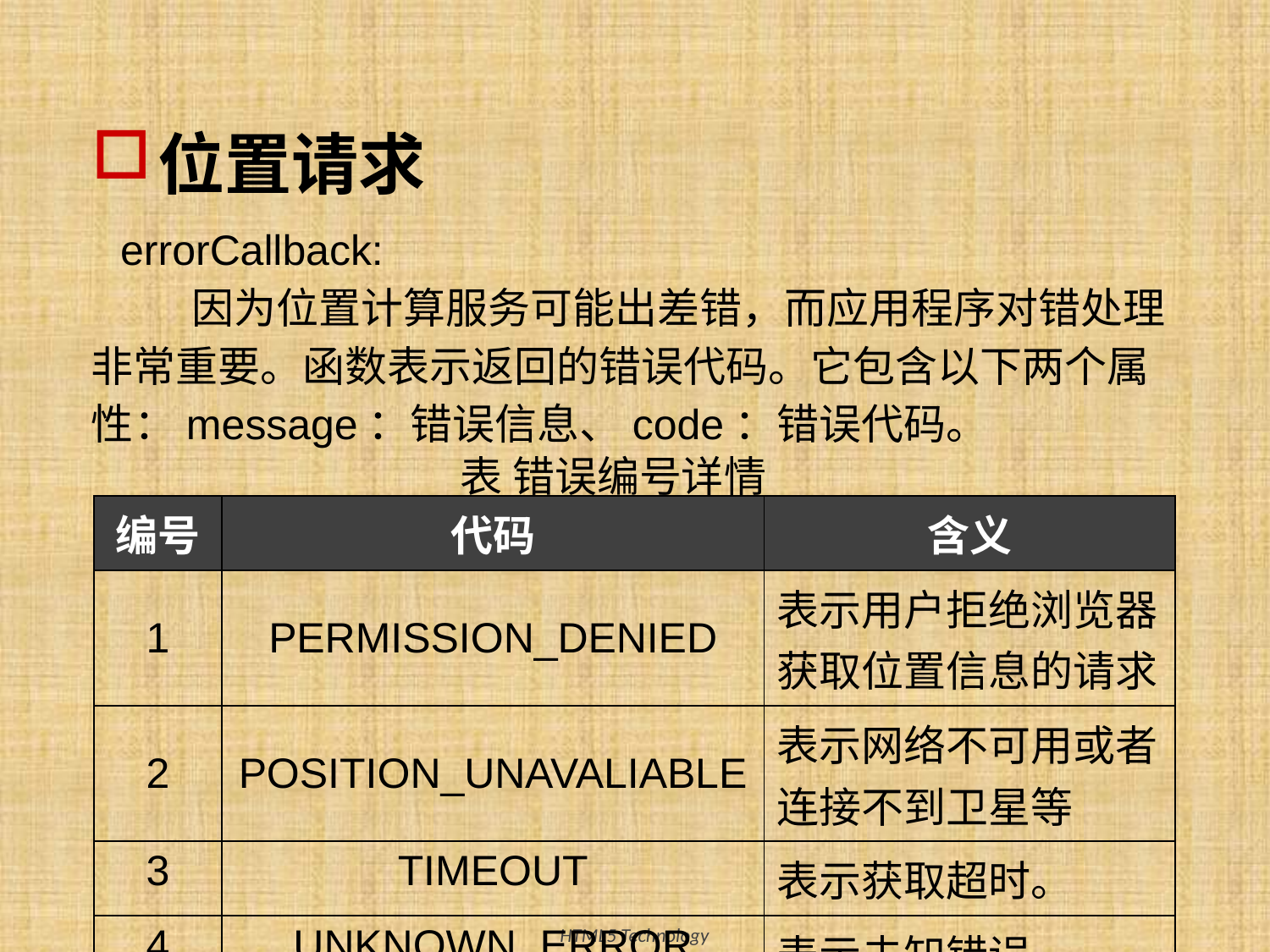

# 位置请求
errorCallback:
因为位置计算服务可能出差错，而应用程序对错处理非常重要。函数表示返回的错误代码。它包含以下两个属性：message：错误信息、code：错误代码。

表 错误编号详情
| 编号 | 代码 | 含义 |
| --- | --- | --- |
| 1 | PERMISSION\_DENIED | 表示用户拒绝浏览器获取位置信息的请求 |
| 2 | POSITION\_UNAVALIABLE | 表示网络不可用或者连接不到卫星等 |
| 3 | TIMEOUT | 表示获取超时。 |
| 4 | UNKNOWN\_ERROR | 表示未知错误 |
27
HTML5 Technology